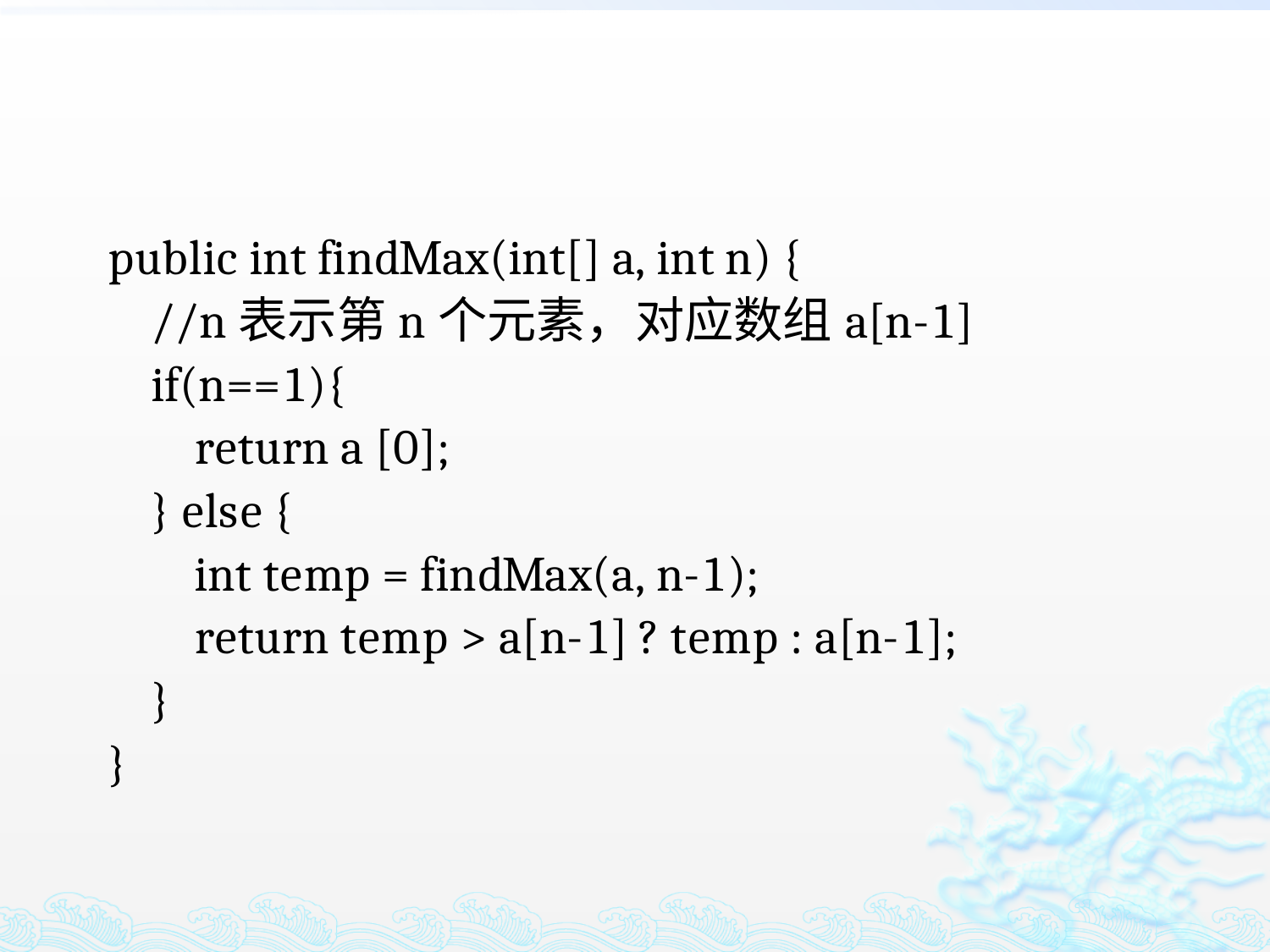

public int findMax(int[] a, int n) {
    //n表示第n个元素，对应数组a[n-1]
    if(n==1){
        return a [0];
    } else {
        int temp = findMax(a, n-1);
        return temp > a[n-1] ? temp : a[n-1];
    }
}